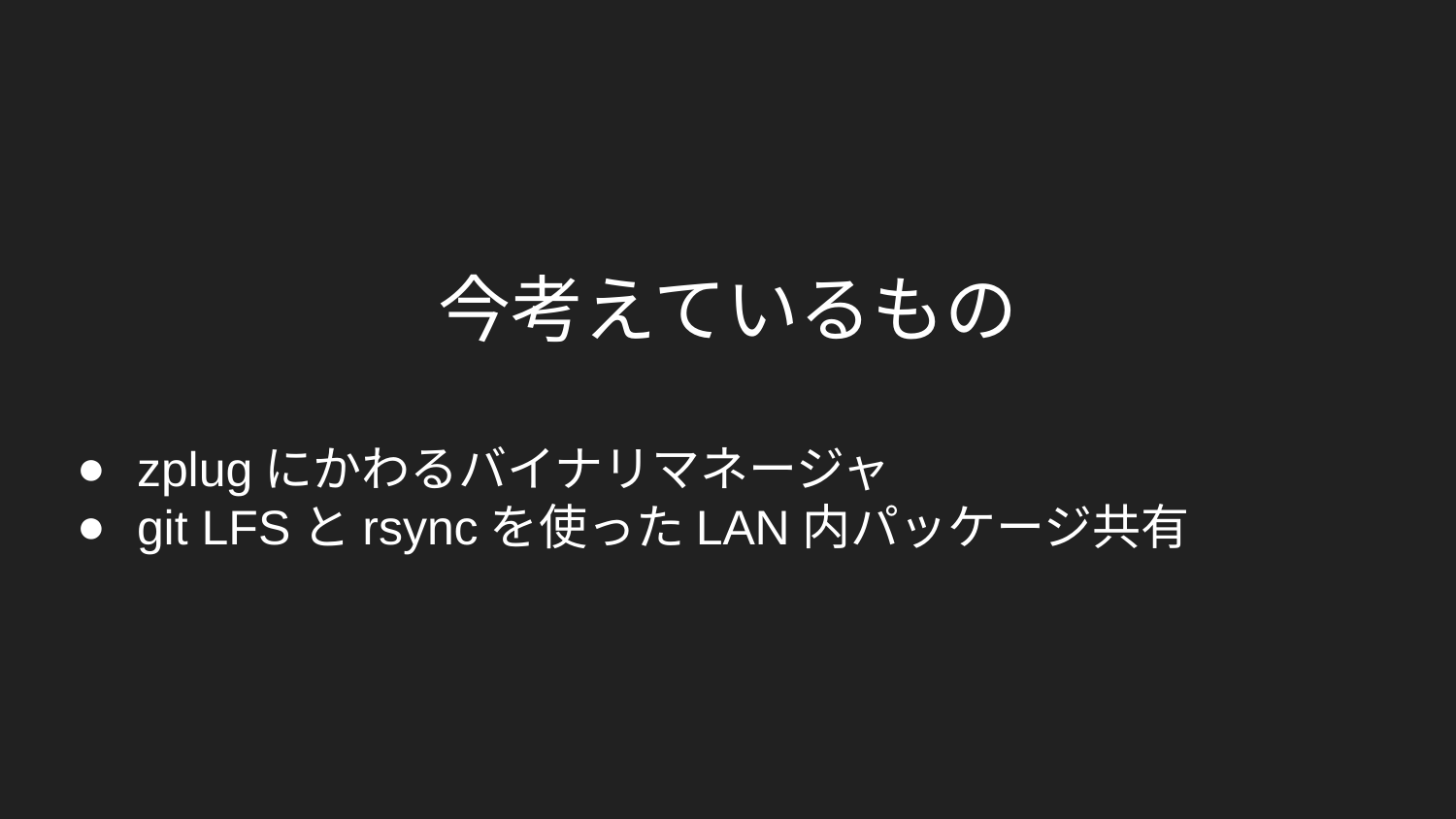

# 今考えているもの

zplugにかわるバイナリマネージャ
git LFSとrsyncを使ったLAN内パッケージ共有